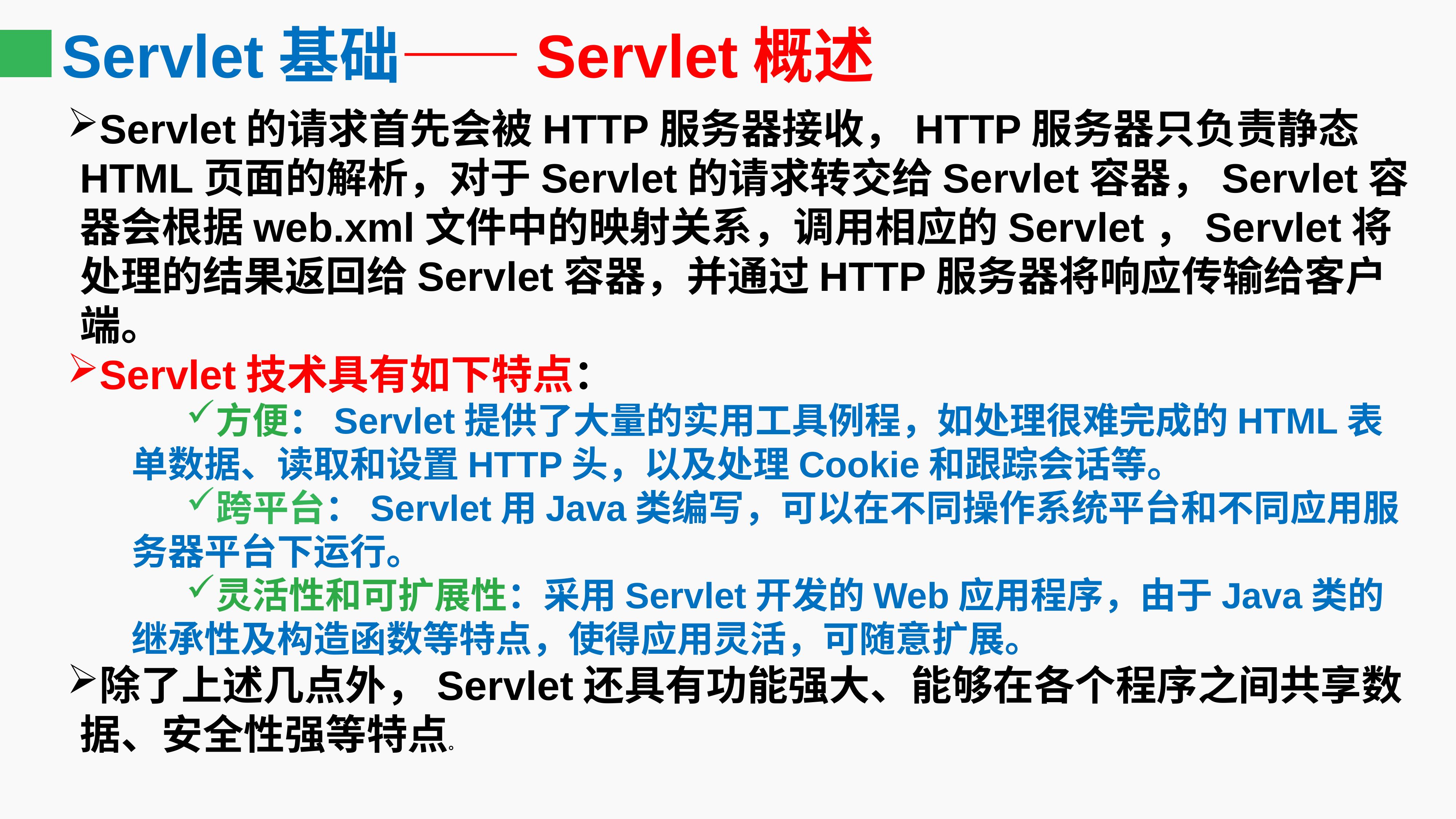

# Servlet基础——Servlet概述

Servlet的请求首先会被HTTP服务器接收，HTTP服务器只负责静态HTML页面的解析，对于Servlet的请求转交给Servlet容器，Servlet容器会根据web.xml文件中的映射关系，调用相应的Servlet，Servlet将处理的结果返回给Servlet容器，并通过HTTP服务器将响应传输给客户端。
Servlet技术具有如下特点：
方便：Servlet提供了大量的实用工具例程，如处理很难完成的HTML表单数据、读取和设置HTTP头，以及处理Cookie和跟踪会话等。
跨平台：Servlet用Java类编写，可以在不同操作系统平台和不同应用服务器平台下运行。
灵活性和可扩展性：采用Servlet开发的Web应用程序，由于Java类的继承性及构造函数等特点，使得应用灵活，可随意扩展。
除了上述几点外，Servlet还具有功能强大、能够在各个程序之间共享数据、安全性强等特点。